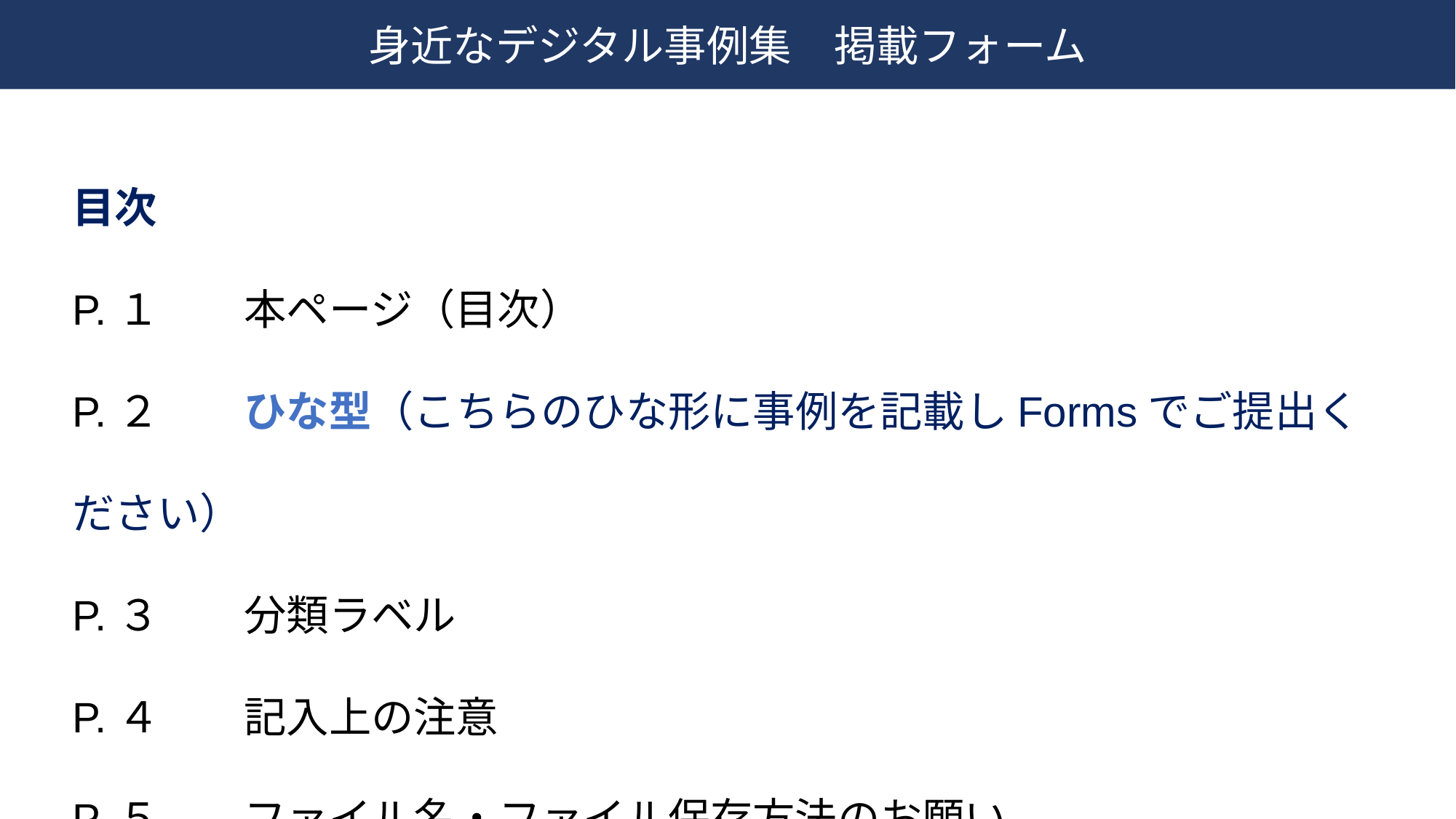

身近なデジタル事例集　掲載フォーム
目次
P.１　　本ページ（目次）
P.２　　ひな型（こちらのひな形に事例を記載しFormsでご提出ください）
P.３　　分類ラベル
P.４　　記入上の注意
P.５　　ファイル名・ファイル保存方法のお願い